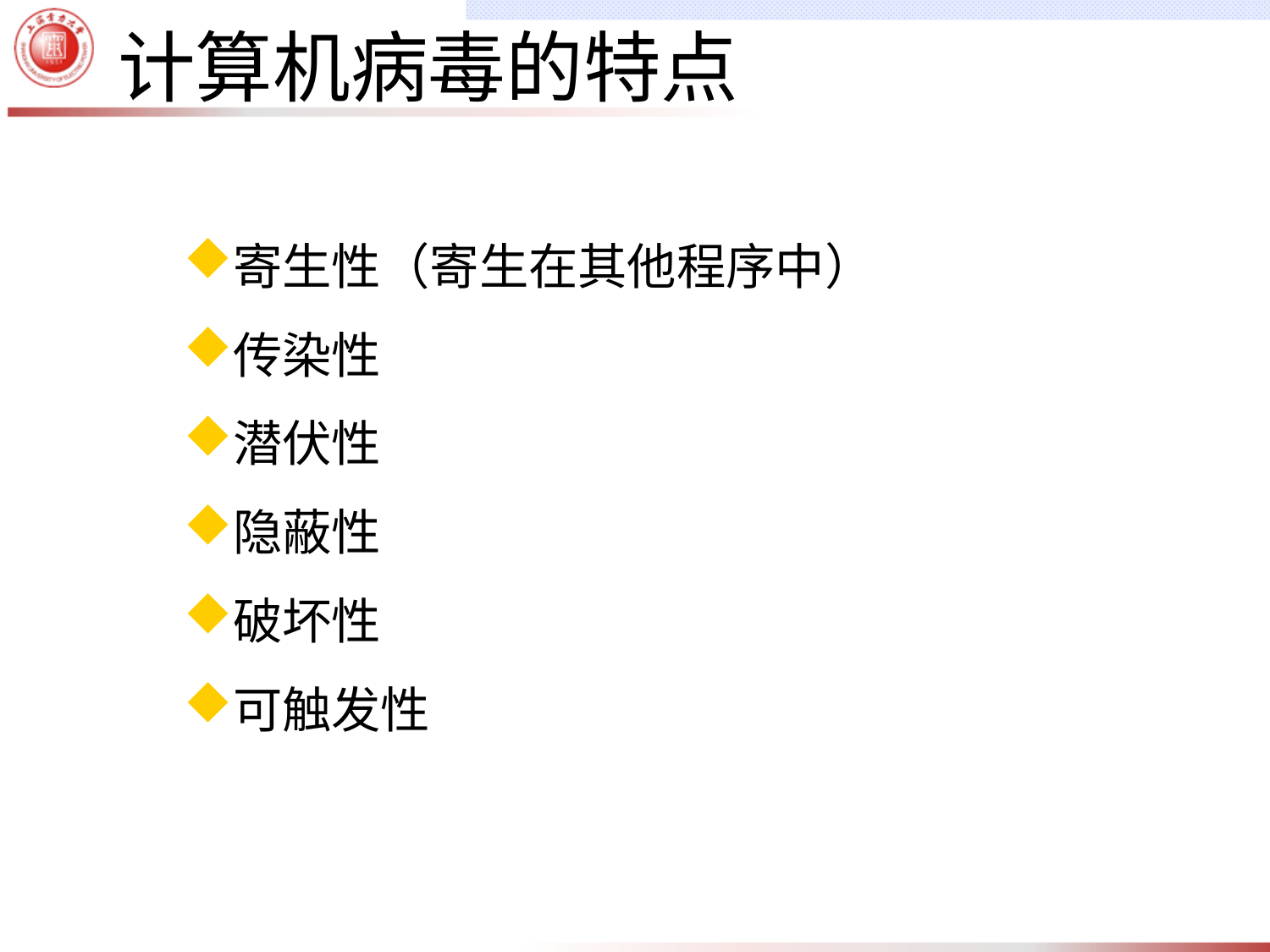

计算机病毒的特点
寄生性（寄生在其他程序中）
传染性
潜伏性
隐蔽性
破坏性
可触发性